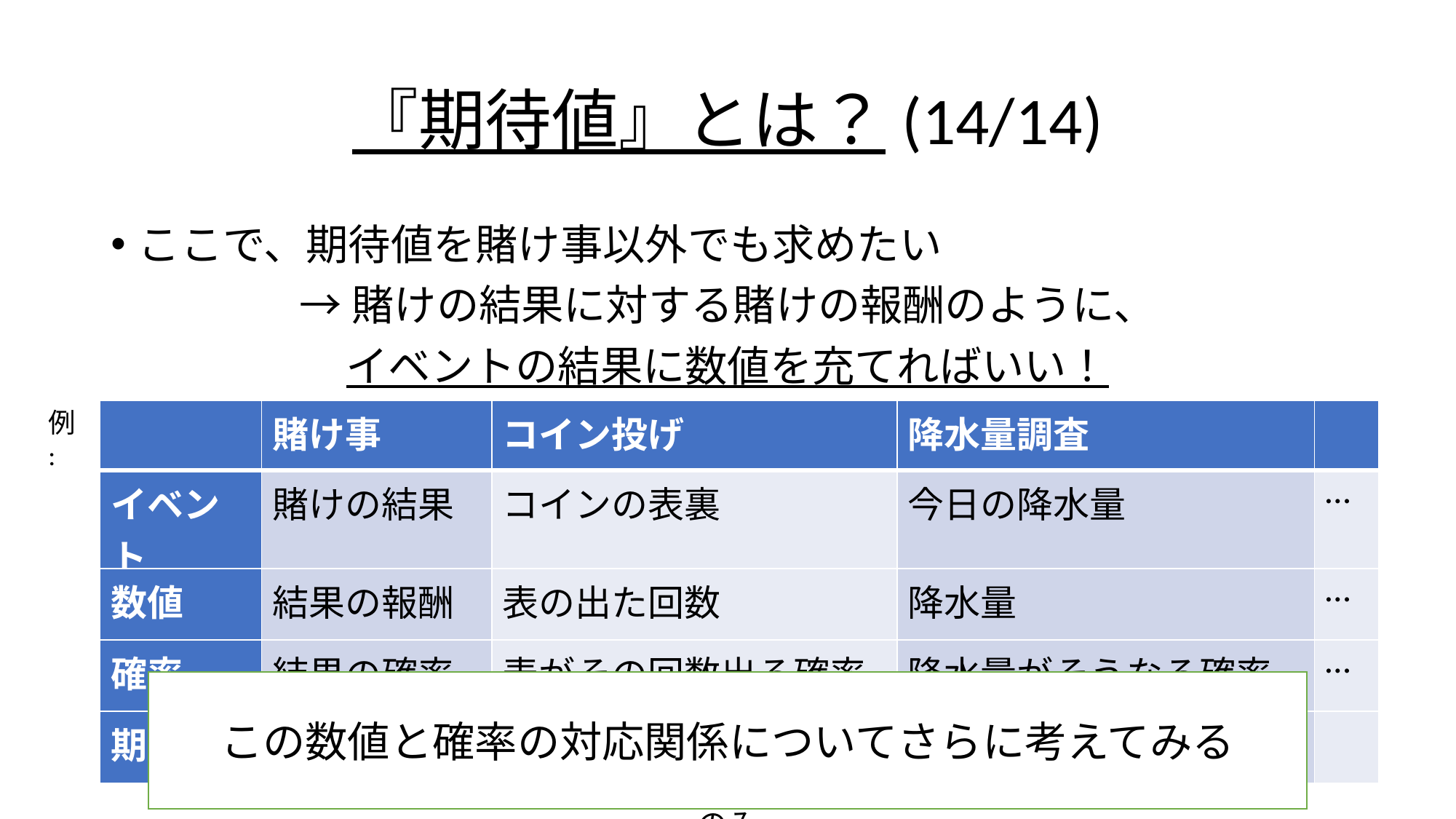

# 『期待値』とは？(14/14)
ここで、期待値を賭け事以外でも求めたい
→賭けの結果に対する賭けの報酬のように、
イベントの結果に数値を充てればいい！

例:
|  | 賭け事 | コイン投げ | 降水量調査 |  |
| --- | --- | --- | --- | --- |
| イベント | 賭けの結果 | コインの表裏 | 今日の降水量 | … |
| 数値 | 結果の報酬 | 表の出た回数 | 降水量 | … |
| 確率 | 結果の確率 | 表がその回数出る確率 | 降水量がそうなる確率 | … |
| 期待値 | 儲けの平均 | 表の出る回数の平均 | 降水量の平均 |  |
この数値と確率の対応関係についてさらに考えてみる
※注:期待値が求められるのは、結果が数値で表せるときのみ